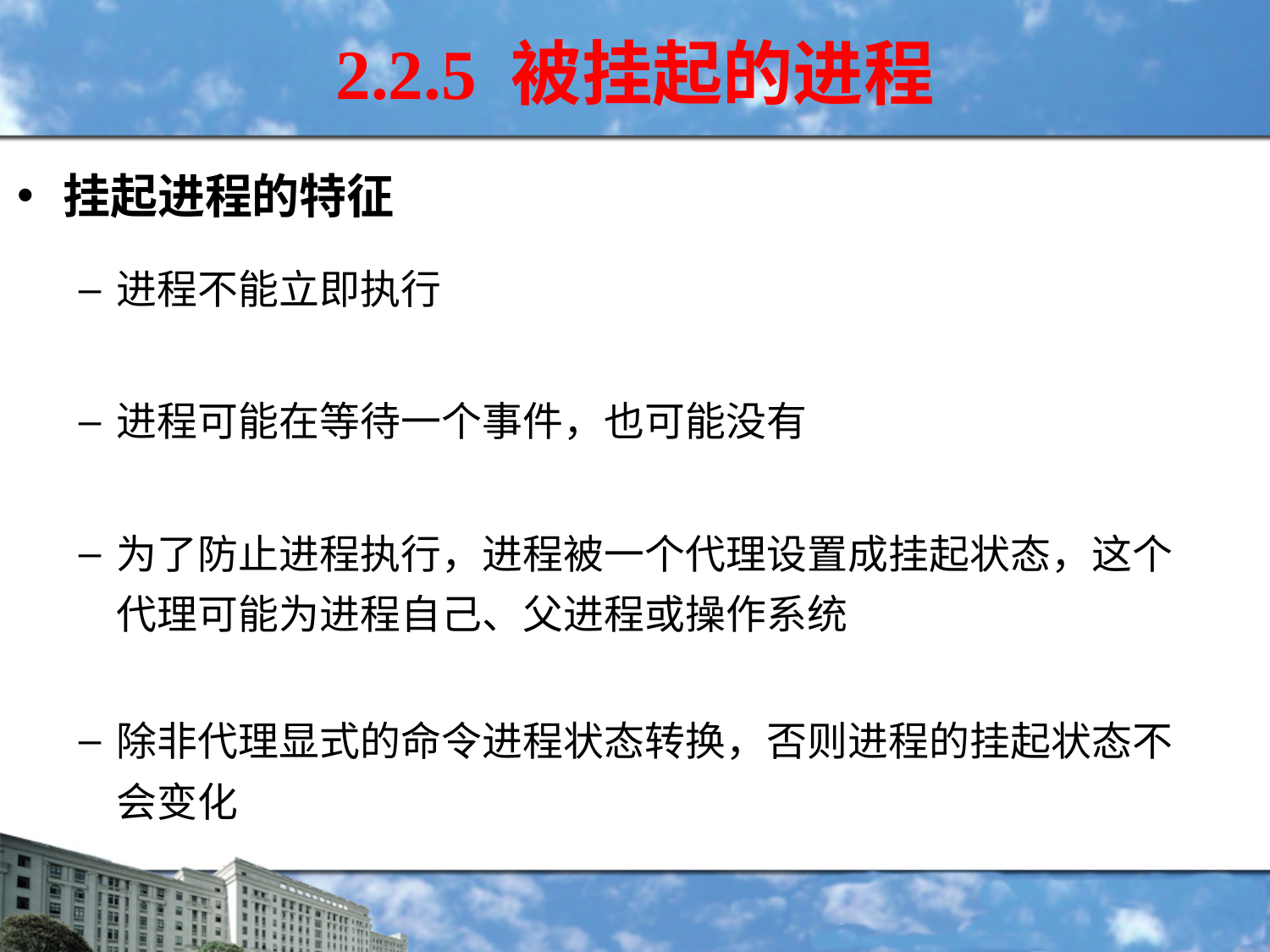

# 2.2.5 被挂起的进程
挂起进程的特征
进程不能立即执行

进程可能在等待一个事件，也可能没有

为了防止进程执行，进程被一个代理设置成挂起状态，这个代理可能为进程自己、父进程或操作系统

除非代理显式的命令进程状态转换，否则进程的挂起状态不会变化